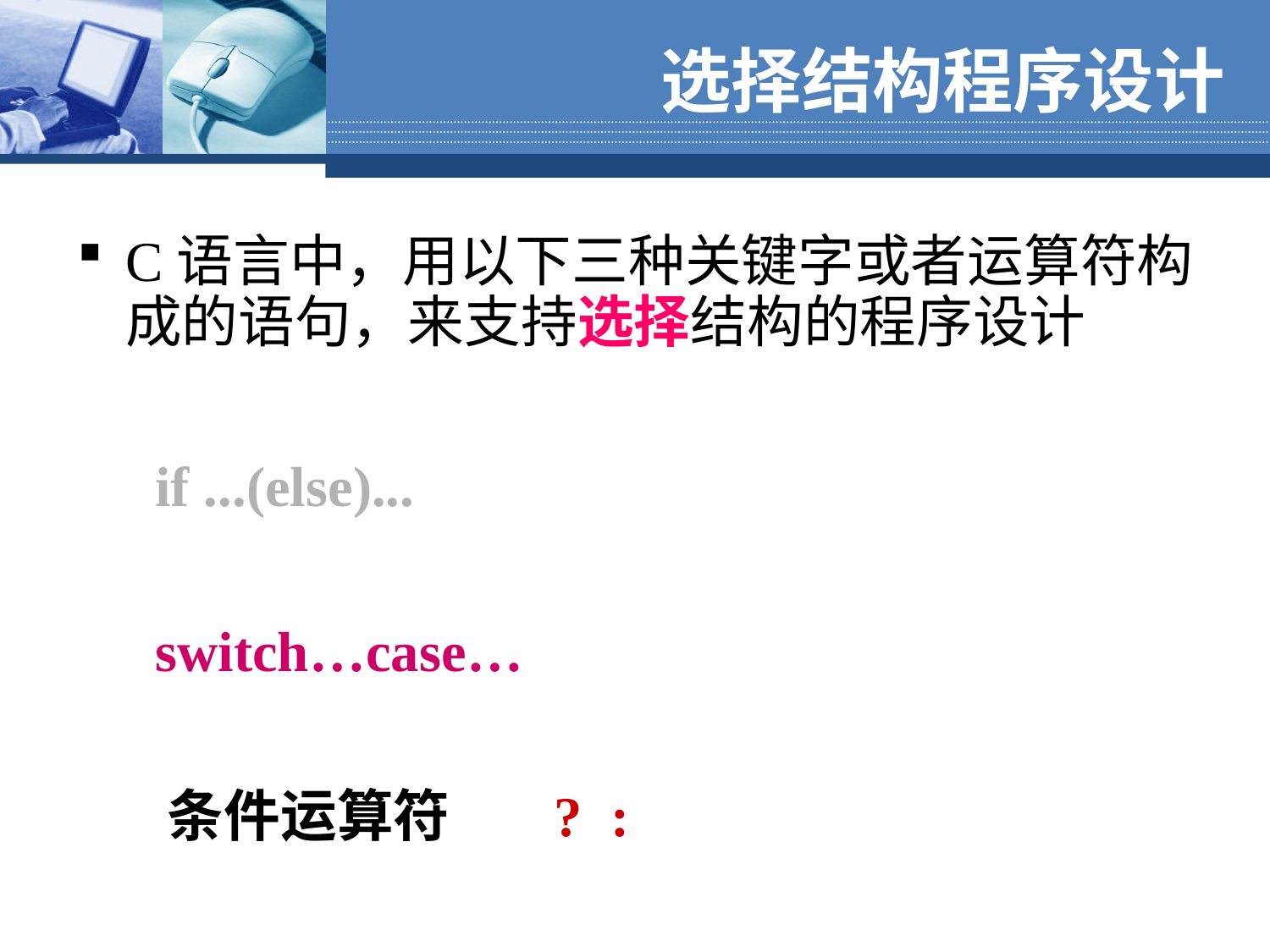

# 选择结构程序设计
C语言中，用以下三种关键字或者运算符构成的语句，来支持选择结构的程序设计

 if ...(else)...

 switch…case…

 条件运算符       ?  :